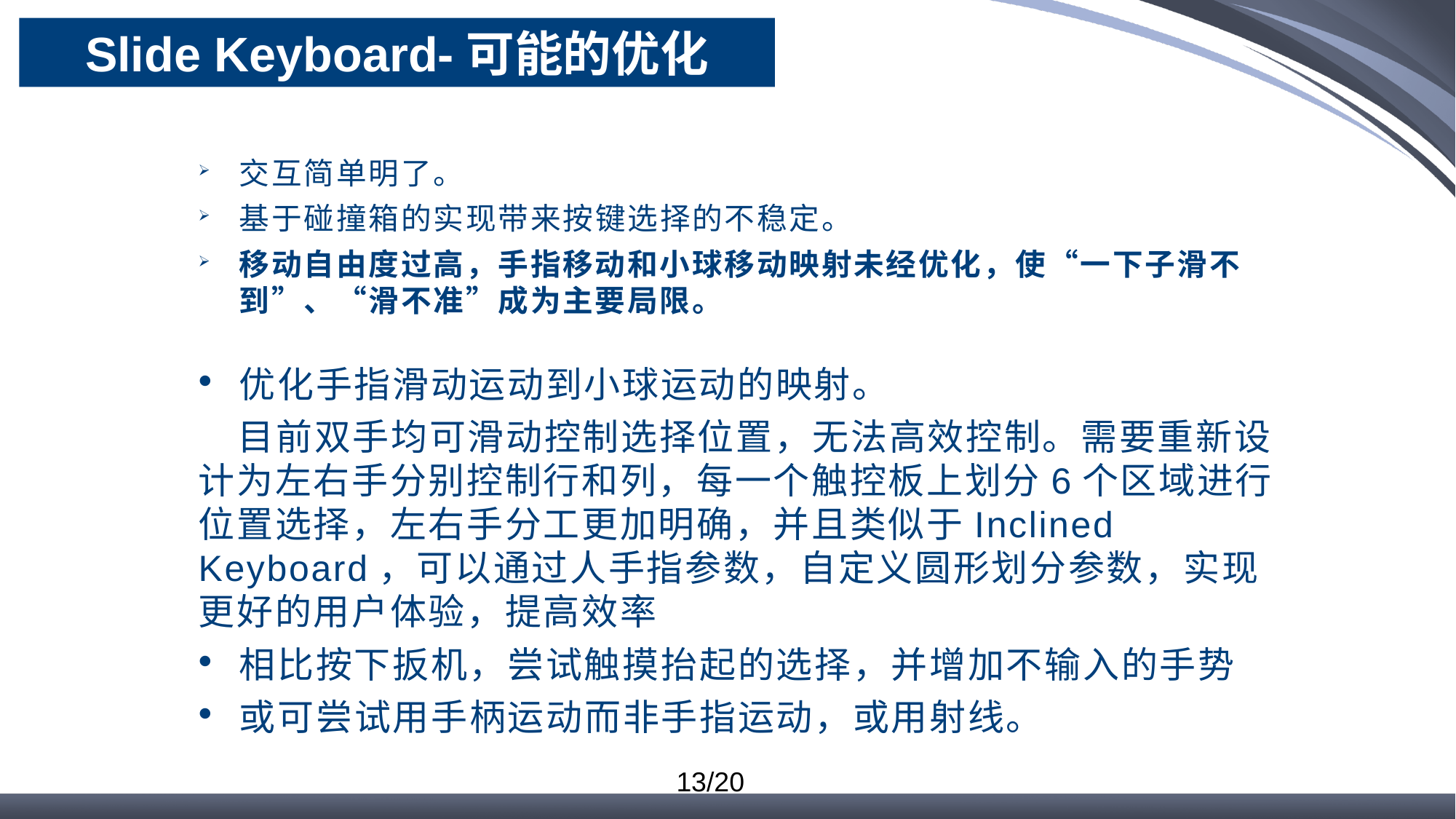

Slide Keyboard-可能的优化
交互简单明了。
基于碰撞箱的实现带来按键选择的不稳定。
移动自由度过高，手指移动和小球移动映射未经优化，使“一下子滑不到”、“滑不准”成为主要局限。
优化手指滑动运动到小球运动的映射。
   目前双手均可滑动控制选择位置，无法高效控制。需要重新设计为左右手分别控制行和列，每一个触控板上划分6个区域进行位置选择，左右手分工更加明确，并且类似于Inclined Keyboard，可以通过人手指参数，自定义圆形划分参数，实现更好的用户体验，提高效率
相比按下扳机，尝试触摸抬起的选择，并增加不输入的手势
或可尝试用手柄运动而非手指运动，或用射线。
13/20